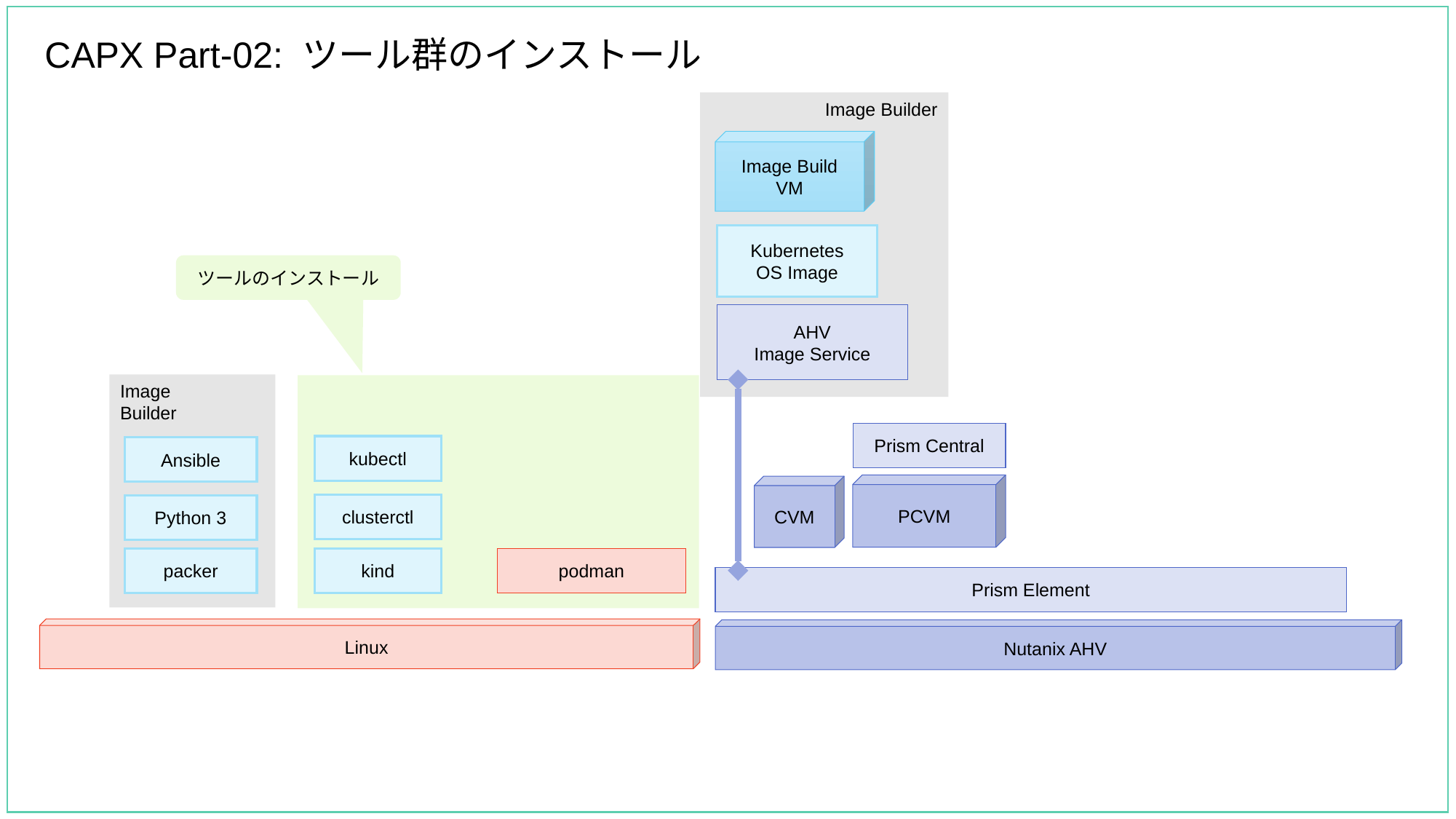

# CAPX Part-02: ツール群のインストール
Image Builder
Image Build
VM
Kubernetes
OS Image
ツールのインストール
AHV
Image Service
Image
Builder

Prism Central
kubectl
Ansible
PCVM
CVM
clusterctl
Python 3
packer
kind
podman
Prism Element
Linux
Nutanix AHV